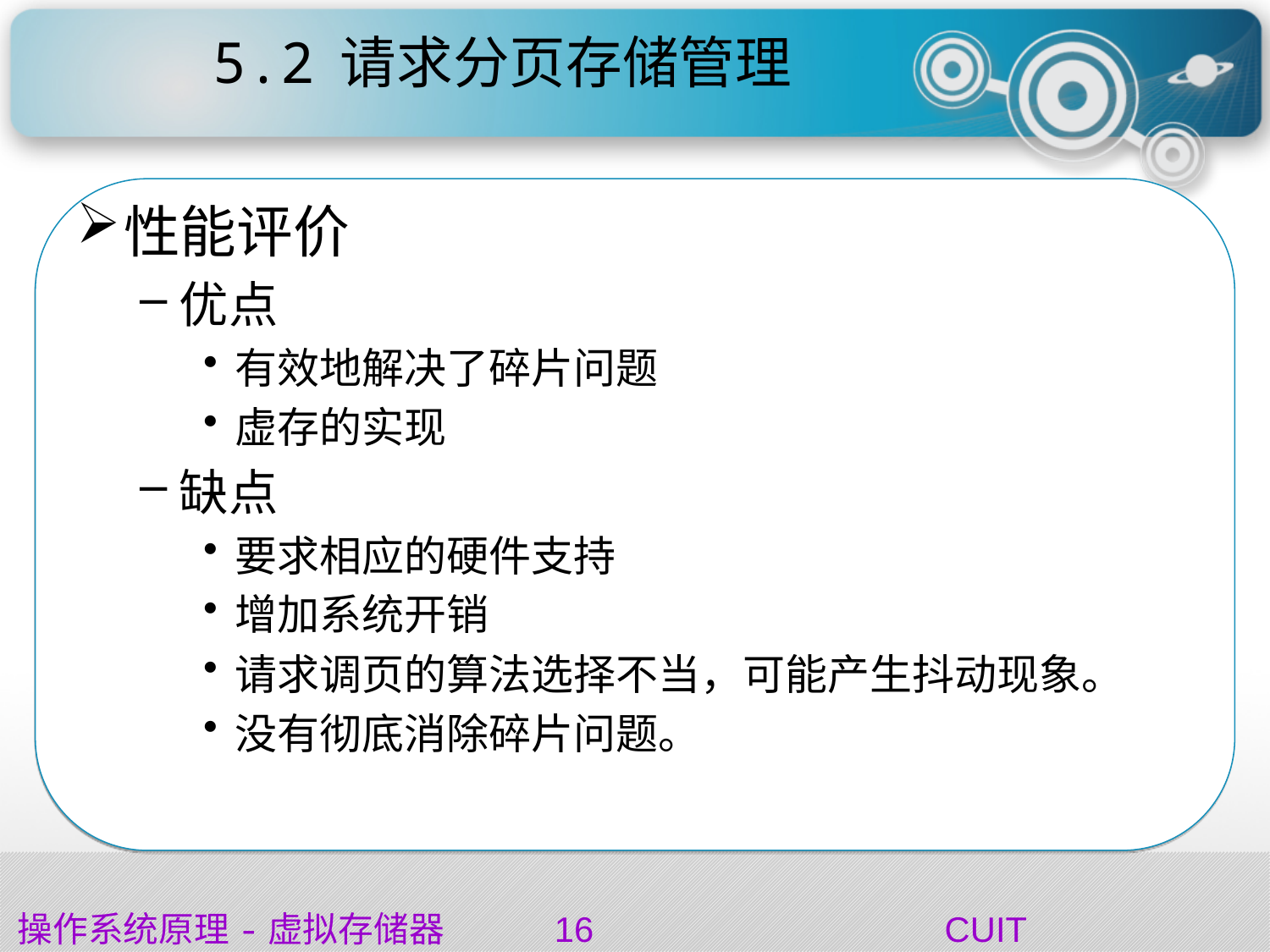

# 5.2	请求分页存储管理
性能评价
优点
有效地解决了碎片问题
虚存的实现
缺点
要求相应的硬件支持
增加系统开销
请求调页的算法选择不当，可能产生抖动现象。
没有彻底消除碎片问题。